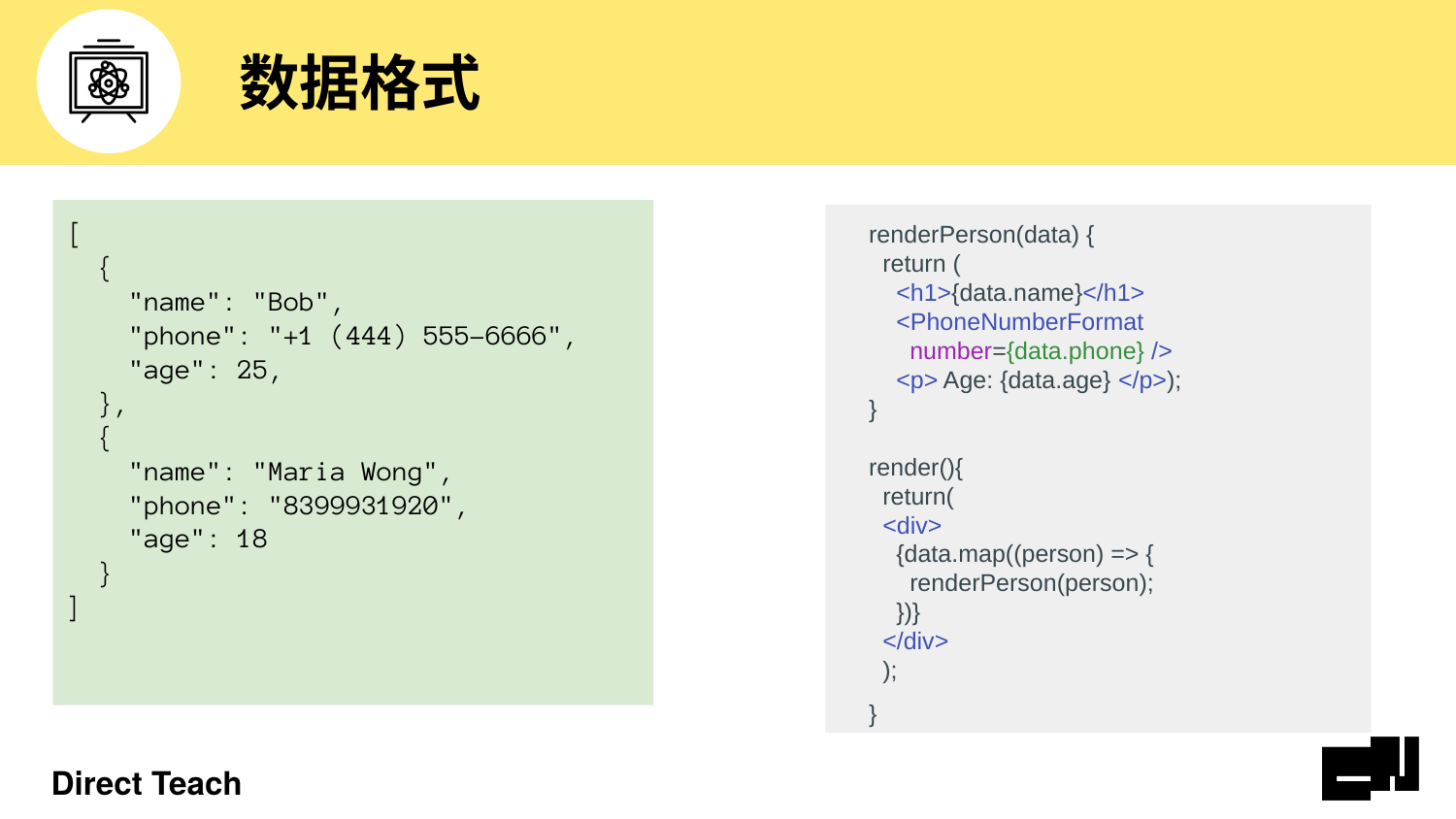

# 数据格式
[
  {
    "name": "Bob",
    "phone": "+1 (444) 555-6666",
    "age": 25,
  },
  {
    "name": "Maria Wong",
    "phone": "8399931920",
    "age": 18
  }
]
renderPerson(data) {
  return (
    <h1>{data.name}</h1>
    <PhoneNumberFormat
      number={data.phone} />
    <p> Age: {data.age} </p>);
}

render(){
  return(
  <div>
    {data.map((person) => {
      renderPerson(person);
    })}
  </div>
  );
}